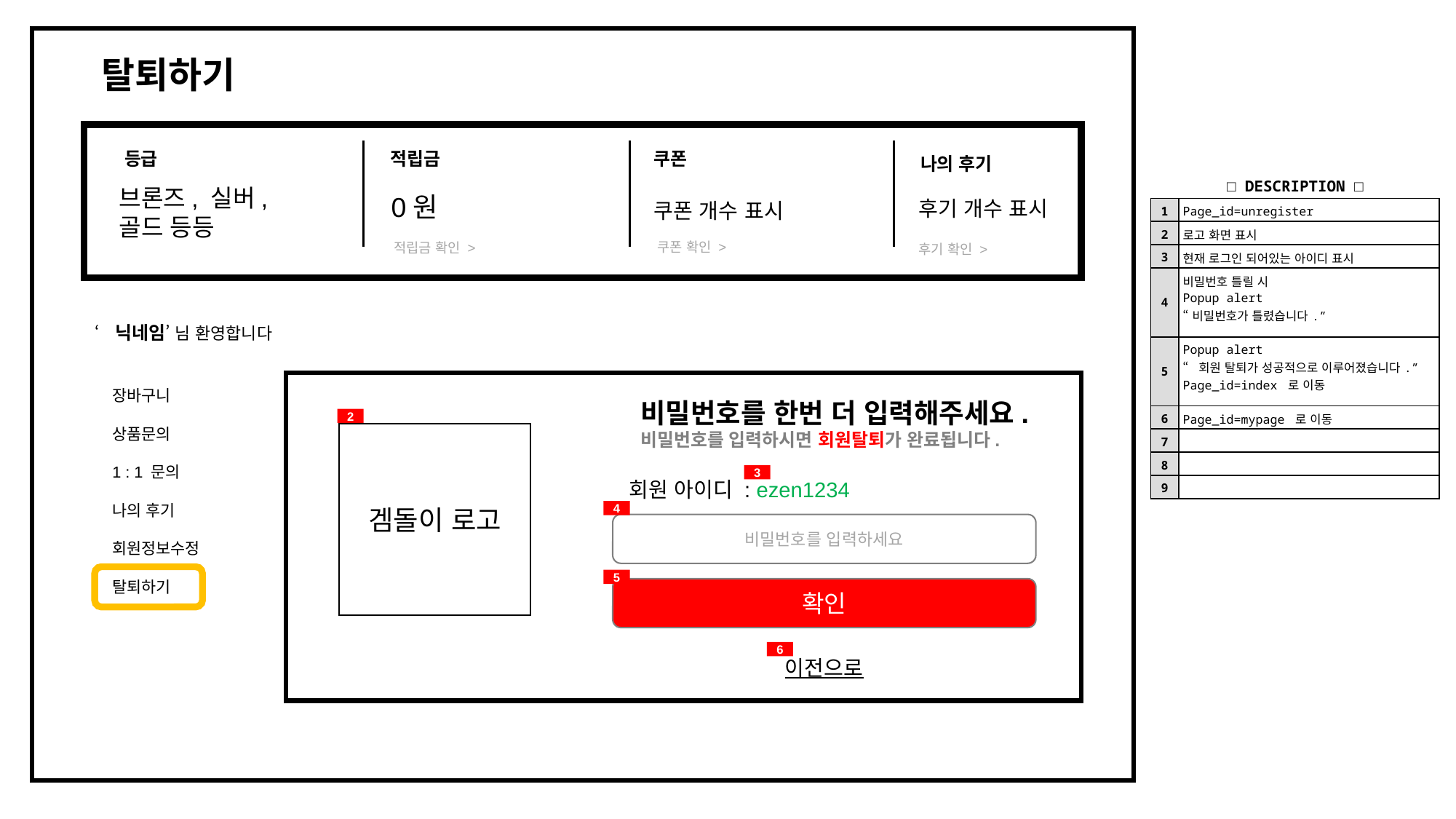

탈퇴하기

등급
적립금
쿠폰
나의 후기
| □ DESCRIPTION □ |  |
| --- | --- |
| 1 | Page\_id=unregister |
| 2 | 로고 화면 표시 |
| 3 | 현재 로그인 되어있는 아이디 표시 |
| 4 | 비밀번호 틀릴 시 Popup alert “비밀번호가 틀렸습니다.” |
| 5 | Popup alert “회원 탈퇴가 성공적으로 이루어졌습니다.” Page\_id=index 로 이동 |
| 6 | Page\_id=mypage 로 이동 |
| 7 |  |
| 8 |  |
| 9 |  |
브론즈, 실버,골드 등등
0원
후기 개수 표시
쿠폰 개수 표시
쿠폰 확인 >
적립금 확인 >
후기 확인 >
‘닉네임’ 님 환영합니다

장바구니

상품문의

1 : 1 문의

나의 후기

회원정보수정

탈퇴하기
비밀번호를 한번 더 입력해주세요.
비밀번호를 입력하시면 회원탈퇴가 완료됩니다.
2
겜돌이 로고
3
회원 아이디 : ezen1234
4
비밀번호를 입력하세요

5
확인
6
이전으로